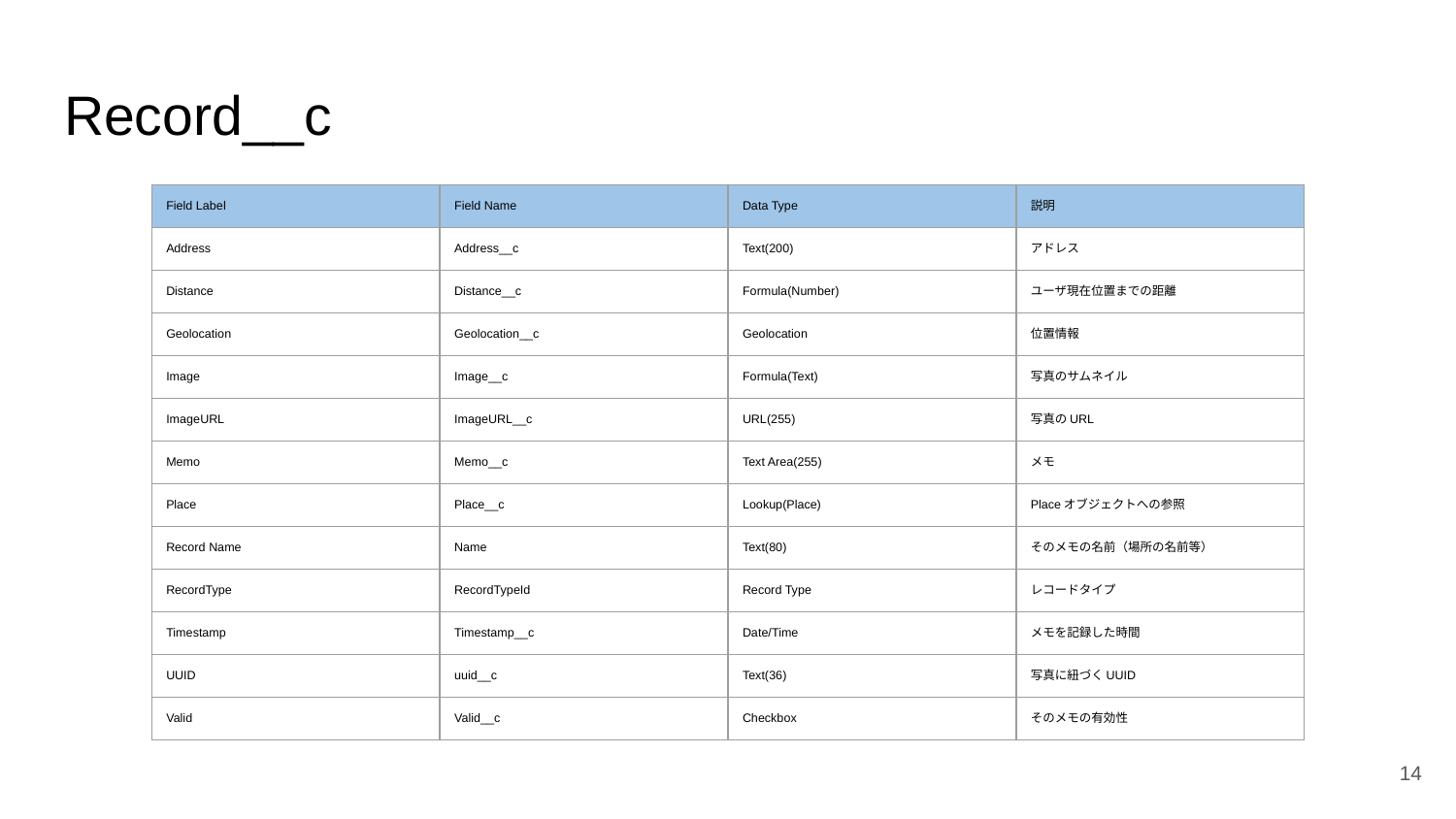

# Record__c
| Field Label | Field Name | Data Type | 説明 |
| --- | --- | --- | --- |
| Address | Address\_\_c | Text(200) | アドレス |
| Distance | Distance\_\_c | Formula(Number) | ユーザ現在位置までの距離 |
| Geolocation | Geolocation\_\_c | Geolocation | 位置情報 |
| Image | Image\_\_c | Formula(Text) | 写真のサムネイル |
| ImageURL | ImageURL\_\_c | URL(255) | 写真のURL |
| Memo | Memo\_\_c | Text Area(255) | メモ |
| Place | Place\_\_c | Lookup(Place) | Placeオブジェクトへの参照 |
| Record Name | Name | Text(80) | そのメモの名前（場所の名前等） |
| RecordType | RecordTypeId | Record Type | レコードタイプ |
| Timestamp | Timestamp\_\_c | Date/Time | メモを記録した時間 |
| UUID | uuid\_\_c | Text(36) | 写真に紐づくUUID |
| Valid | Valid\_\_c | Checkbox | そのメモの有効性 |
14